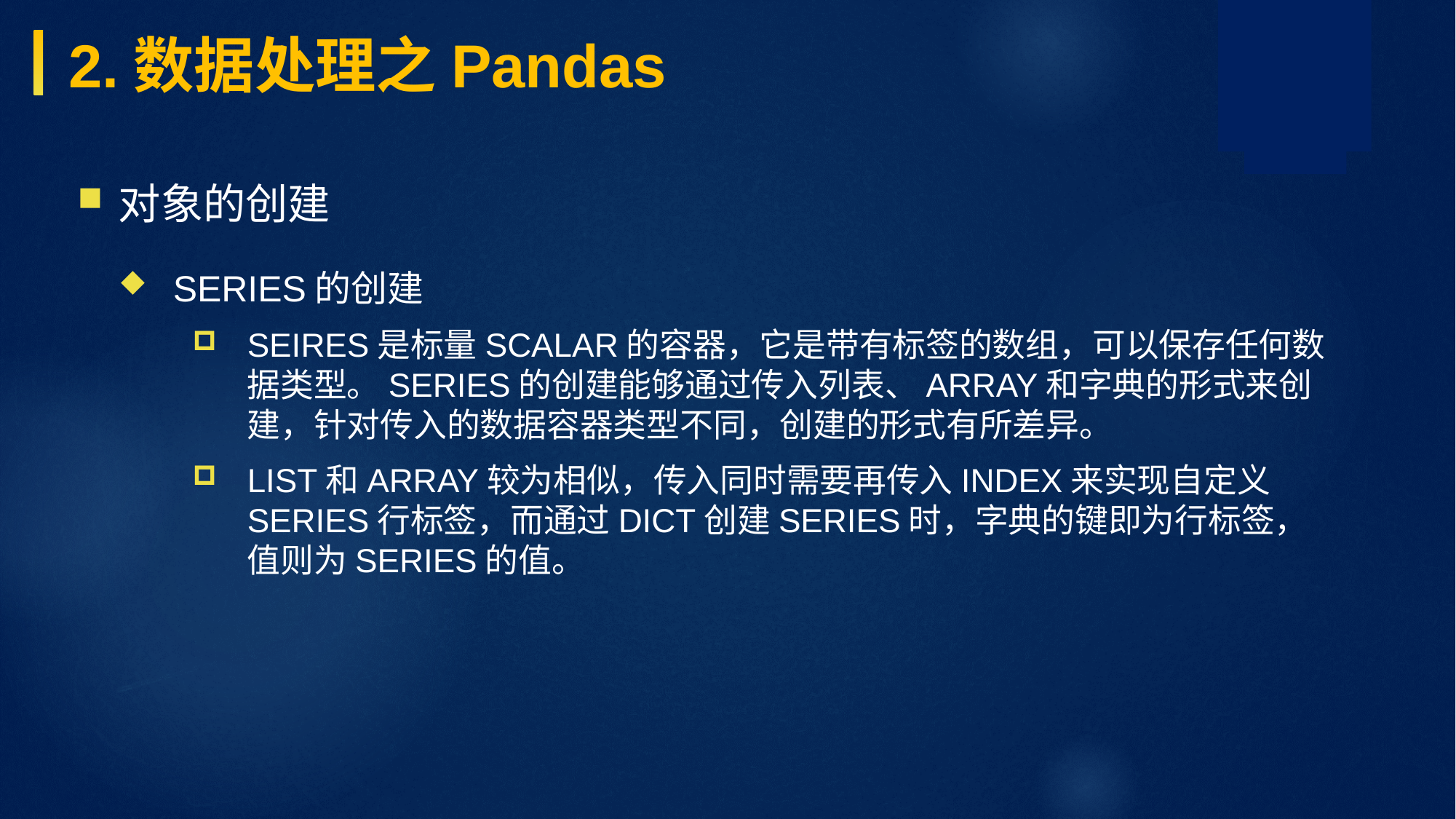

2.数据处理之Pandas
对象的创建
Series的创建
Seires是标量scalar的容器，它是带有标签的数组，可以保存任何数据类型。Series的创建能够通过传入列表、array和字典的形式来创建，针对传入的数据容器类型不同，创建的形式有所差异。
list和array较为相似，传入同时需要再传入index来实现自定义Series行标签，而通过dict创建Series时，字典的键即为行标签，值则为Series的值。